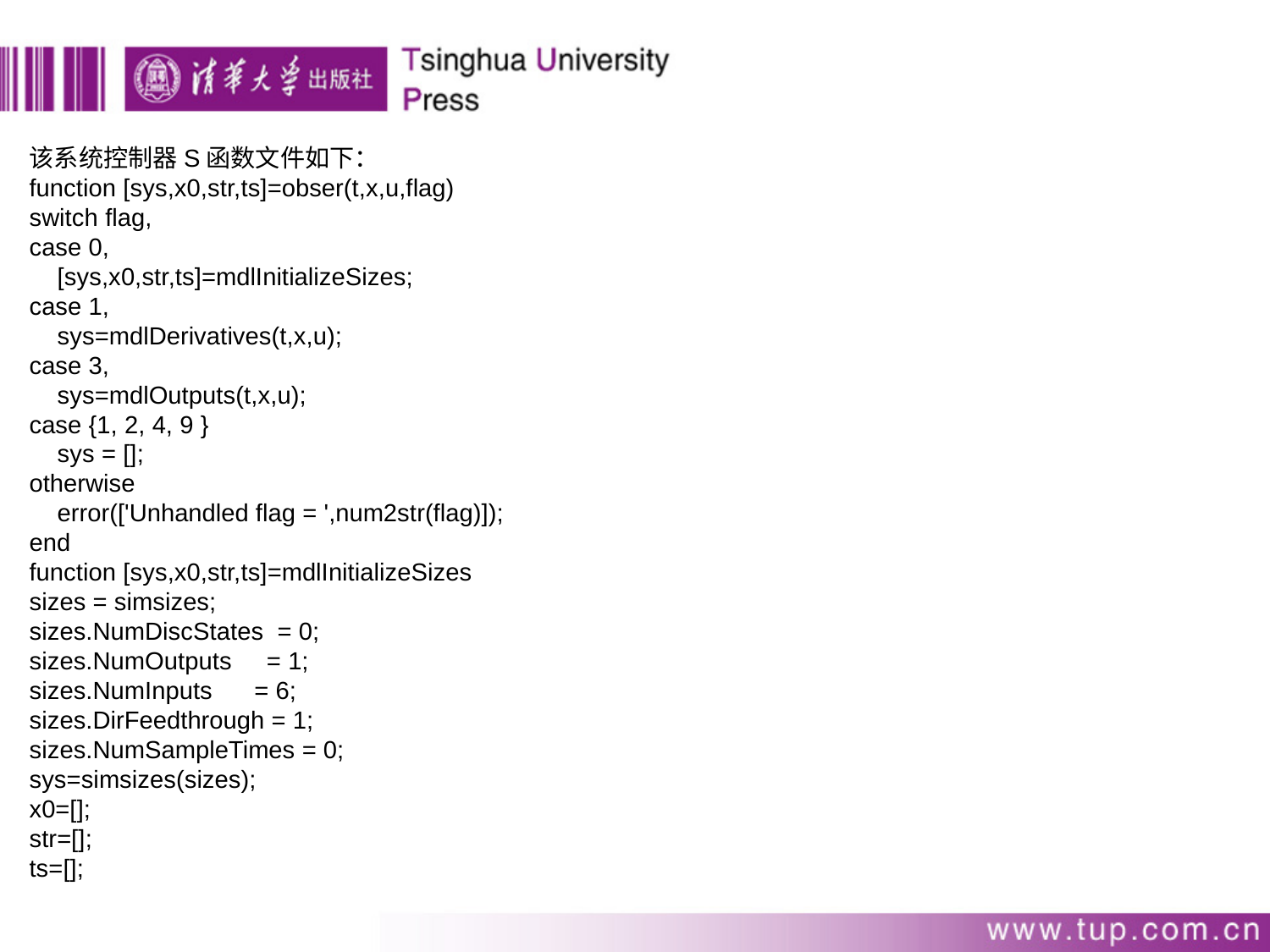

该系统控制器S函数文件如下：
function [sys,x0,str,ts]=obser(t,x,u,flag)
switch flag,
case 0,
    [sys,x0,str,ts]=mdlInitializeSizes;
case 1,
    sys=mdlDerivatives(t,x,u);
case 3,
    sys=mdlOutputs(t,x,u);
case {1, 2, 4, 9 }
    sys = [];
otherwise
    error(['Unhandled flag = ',num2str(flag)]);
end
function [sys,x0,str,ts]=mdlInitializeSizes
sizes = simsizes;
sizes.NumDiscStates  = 0;
sizes.NumOutputs     = 1;
sizes.NumInputs      = 6;
sizes.DirFeedthrough = 1;
sizes.NumSampleTimes = 0;
sys=simsizes(sizes);
x0=[];
str=[];
ts=[];